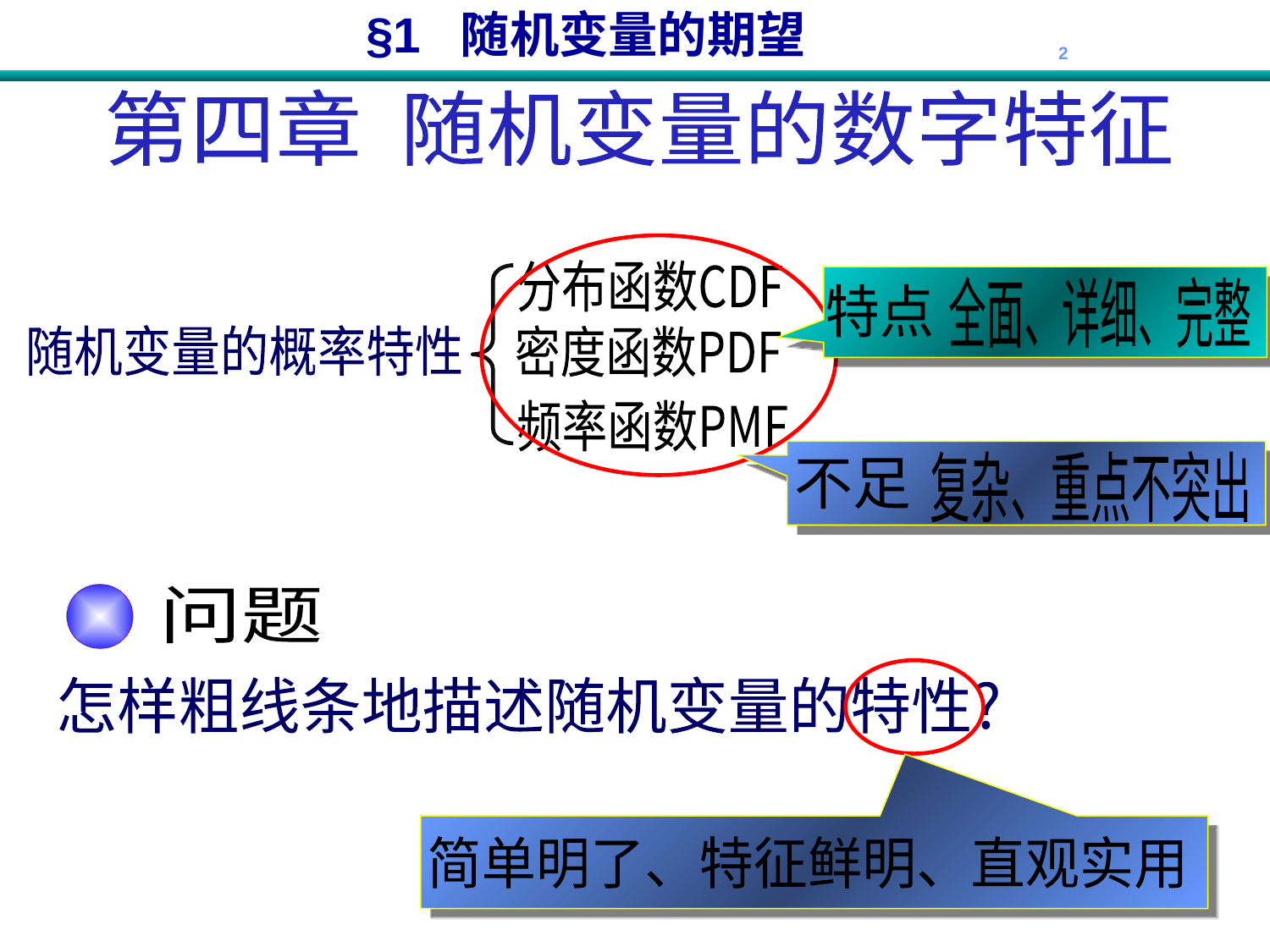

第四章  	随机变量的数字特征

分布函数CDF

全面、详细、完整
特点
随机变量的概率特性
密度函数PDF
频率函数PMF

复杂、重点不突出
不足

问题

怎样粗线条地描述随机变量的特性?

简单明了、特征鲜明、直观实用